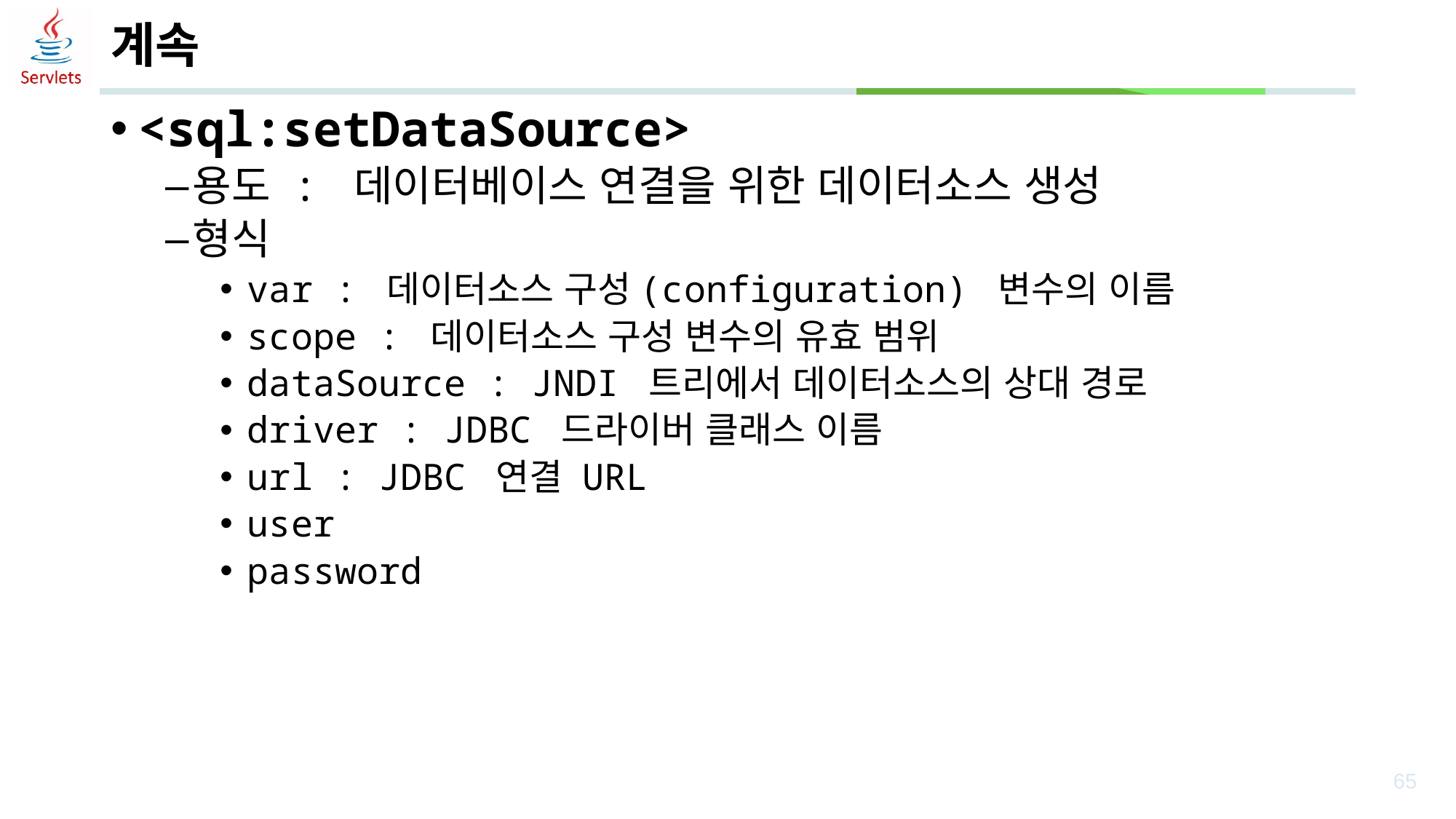

# 계속
<sql:setDataSource>
용도 : 데이터베이스 연결을 위한 데이터소스 생성
형식
var : 데이터소스 구성(configuration) 변수의 이름
scope : 데이터소스 구성 변수의 유효 범위
dataSource : JNDI 트리에서 데이터소스의 상대 경로
driver : JDBC 드라이버 클래스 이름
url : JDBC 연결 URL
user
password
65